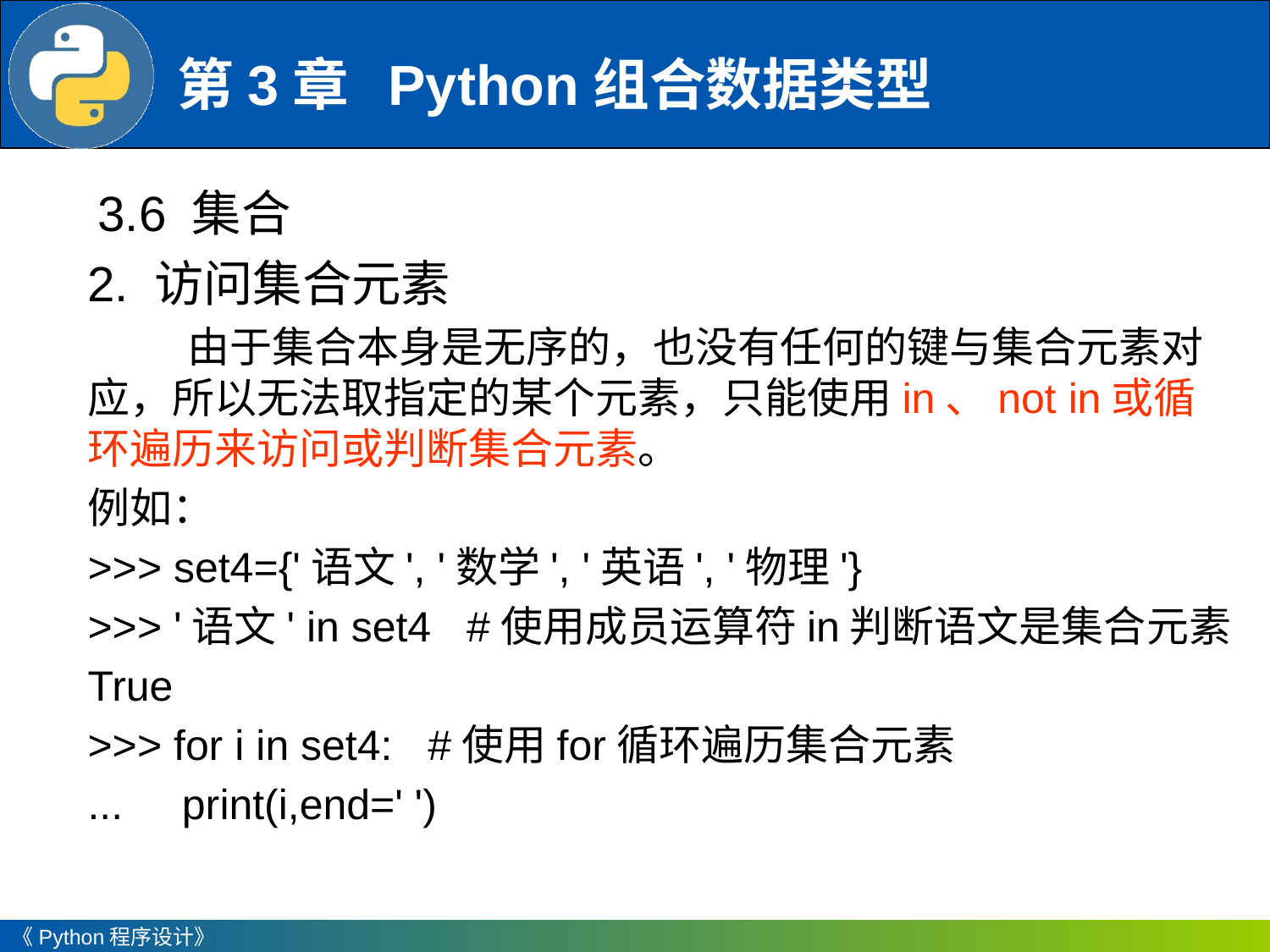

3.6 集合
2. 访问集合元素
由于集合本身是无序的，也没有任何的键与集合元素对应，所以无法取指定的某个元素，只能使用in、not in或循环遍历来访问或判断集合元素。
例如：
>>> set4={'语文', '数学', '英语', '物理'}
>>> '语文' in set4   #使用成员运算符in判断语文是集合元素
True
>>> for i in set4:   #使用for循环遍历集合元素
...     print(i,end=' ')